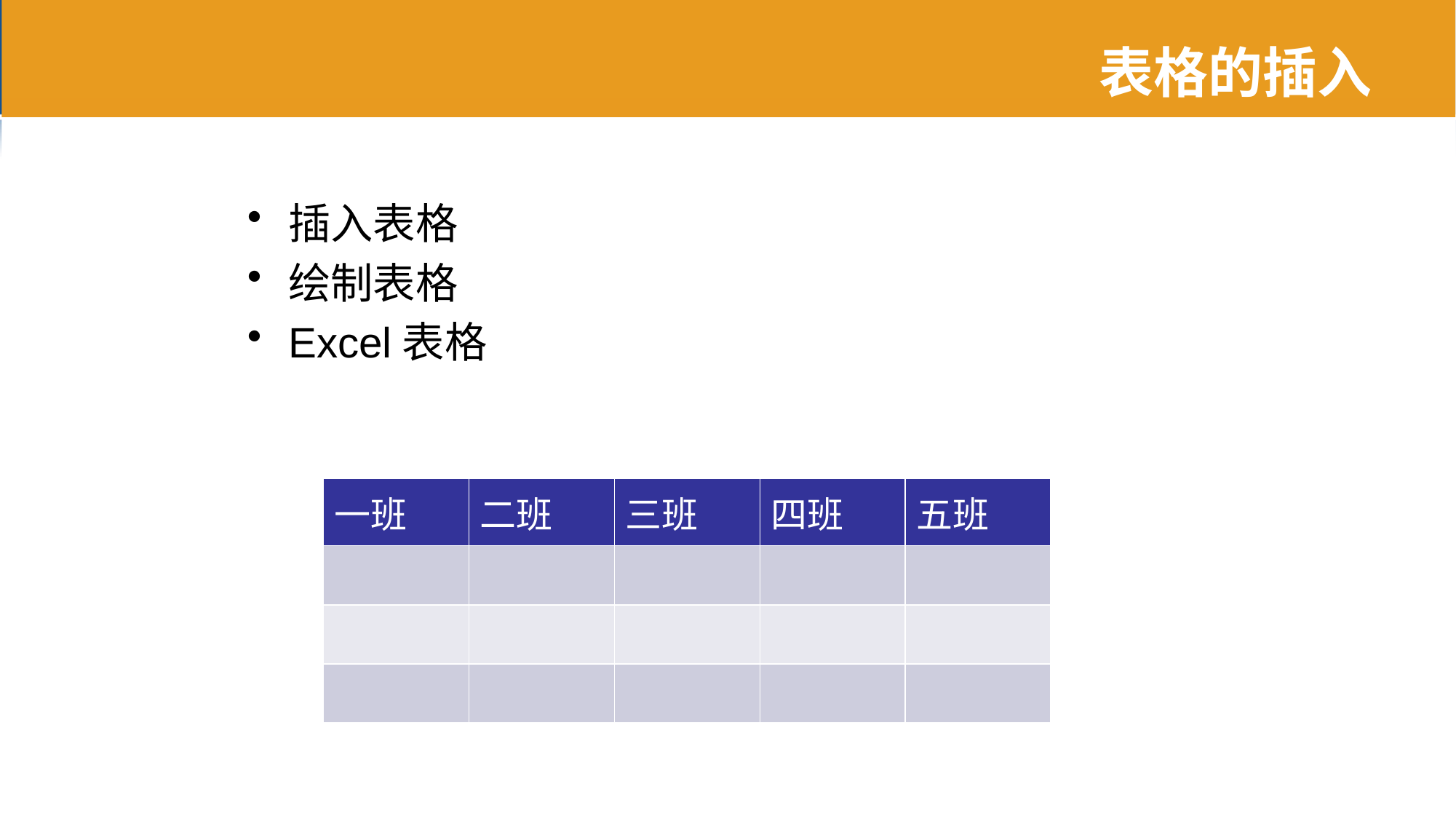

表格的插入
插入表格
绘制表格
Excel表格
| 一班 | 二班 | 三班 | 四班 | 五班 |
| --- | --- | --- | --- | --- |
|  |  |  |  |  |
|  |  |  |  |  |
|  |  |  |  |  |